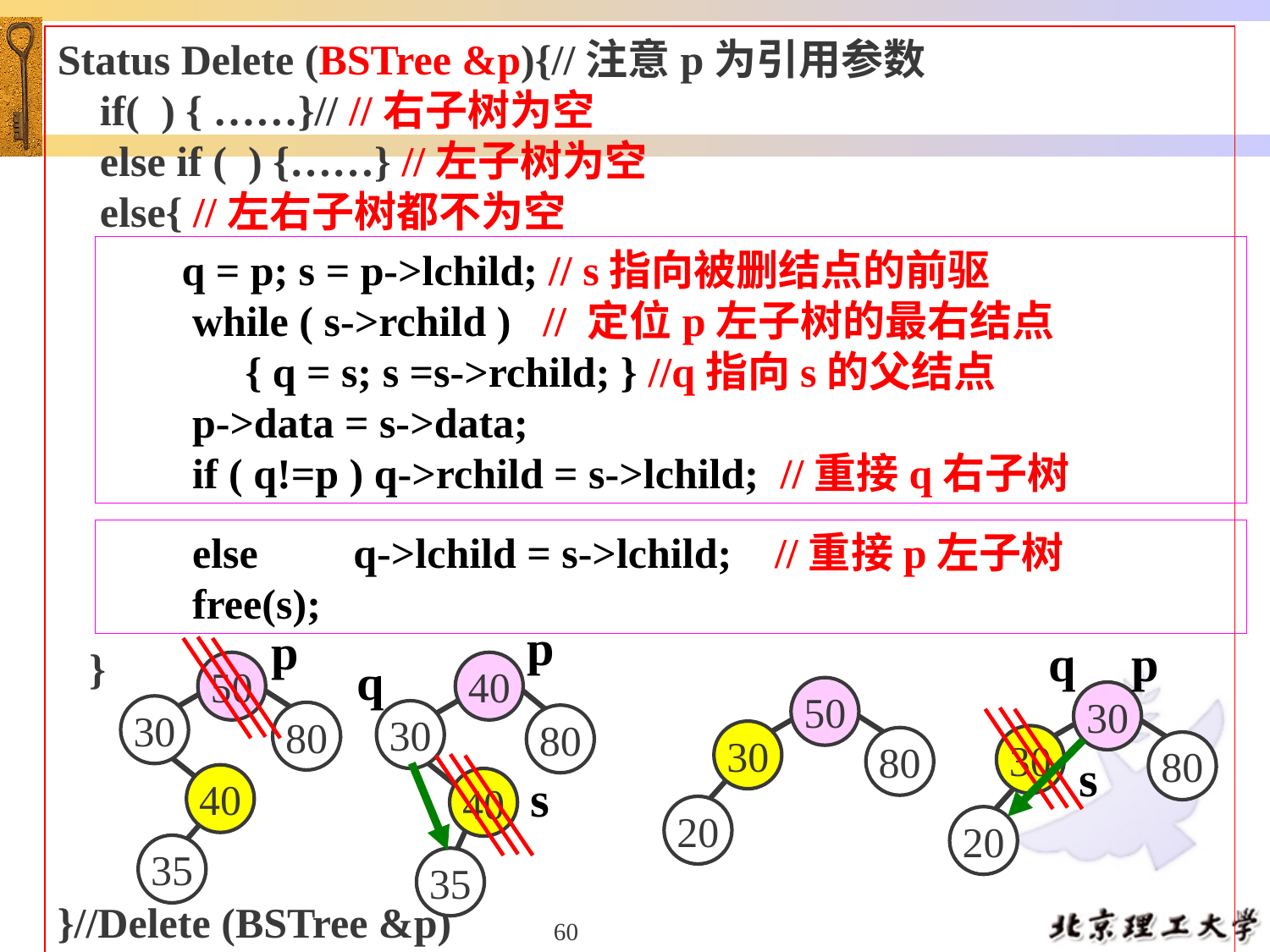

Status Delete (BSTree &p){//注意p为引用参数
    if(  ) { ……}// //右子树为空
    else if (  ) {……} //左子树为空
    else{ //左右子树都不为空

   }

}//Delete (BSTree &p)
       q = p; s = p->lchild; // s指向被删结点的前驱
        while ( s->rchild )   // 定位p左子树的最右结点
             { q = s; s =s->rchild; } //q指向s的父结点
        p->data = s->data;
        if ( q!=p ) q->rchild = s->lchild;  //重接q右子树
        else         q->lchild = s->lchild;    //重接p左子树
        free(s);
p
q
s
p
q
p
s
50

30
80

40

35
40

30
80

40

35
50

30
80

20
30

30
80

20
60